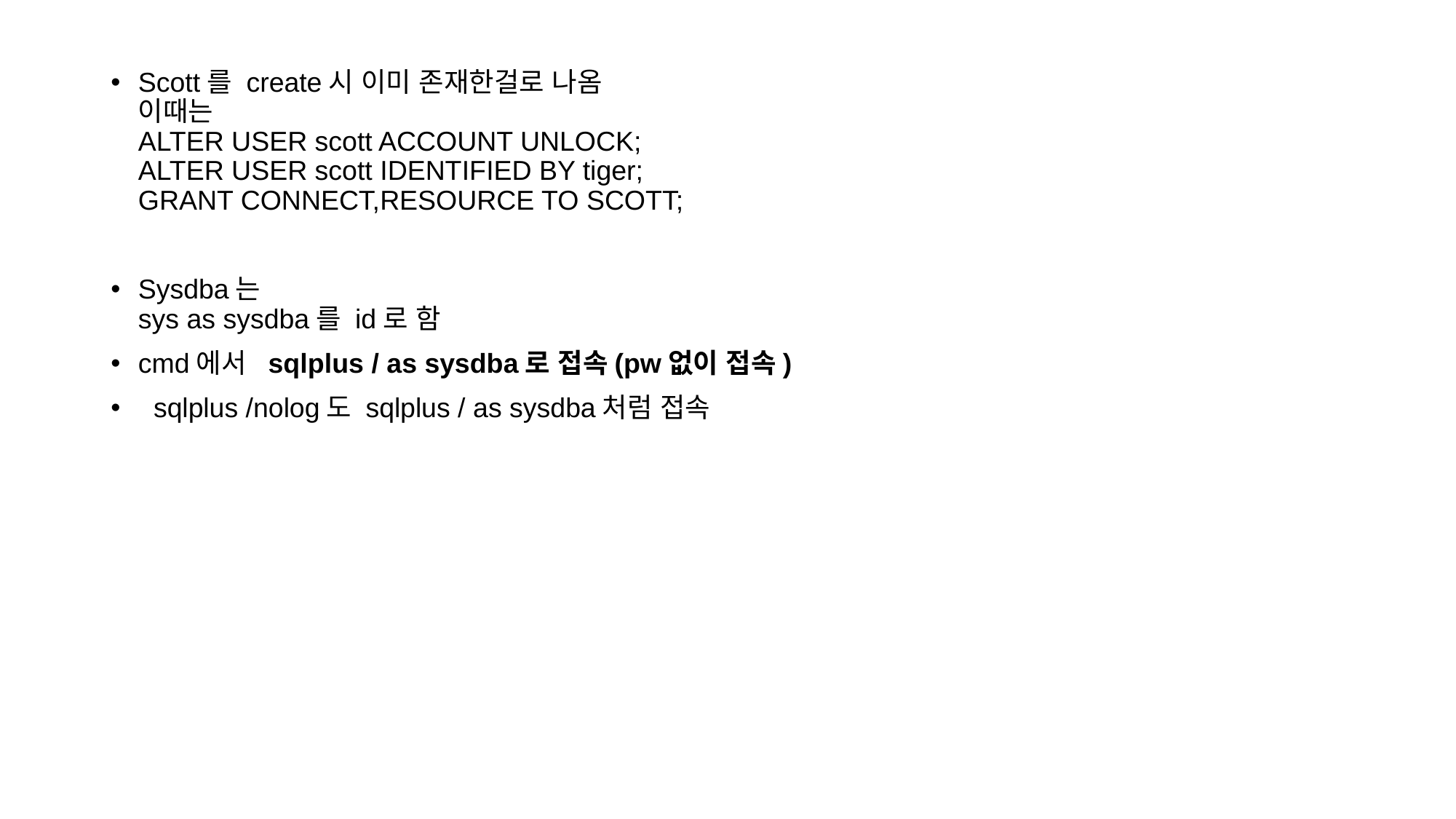

Scott를 create시 이미 존재한걸로 나옴
이때는
ALTER USER scott ACCOUNT UNLOCK;
ALTER USER scott IDENTIFIED BY tiger;
GRANT CONNECT,RESOURCE TO SCOTT;

Sysdba는
sys as sysdba를 id로 함
cmd에서  sqlplus / as sysdba로 접속(pw없이 접속)
  sqlplus /nolog도 sqlplus / as sysdba처럼 접속